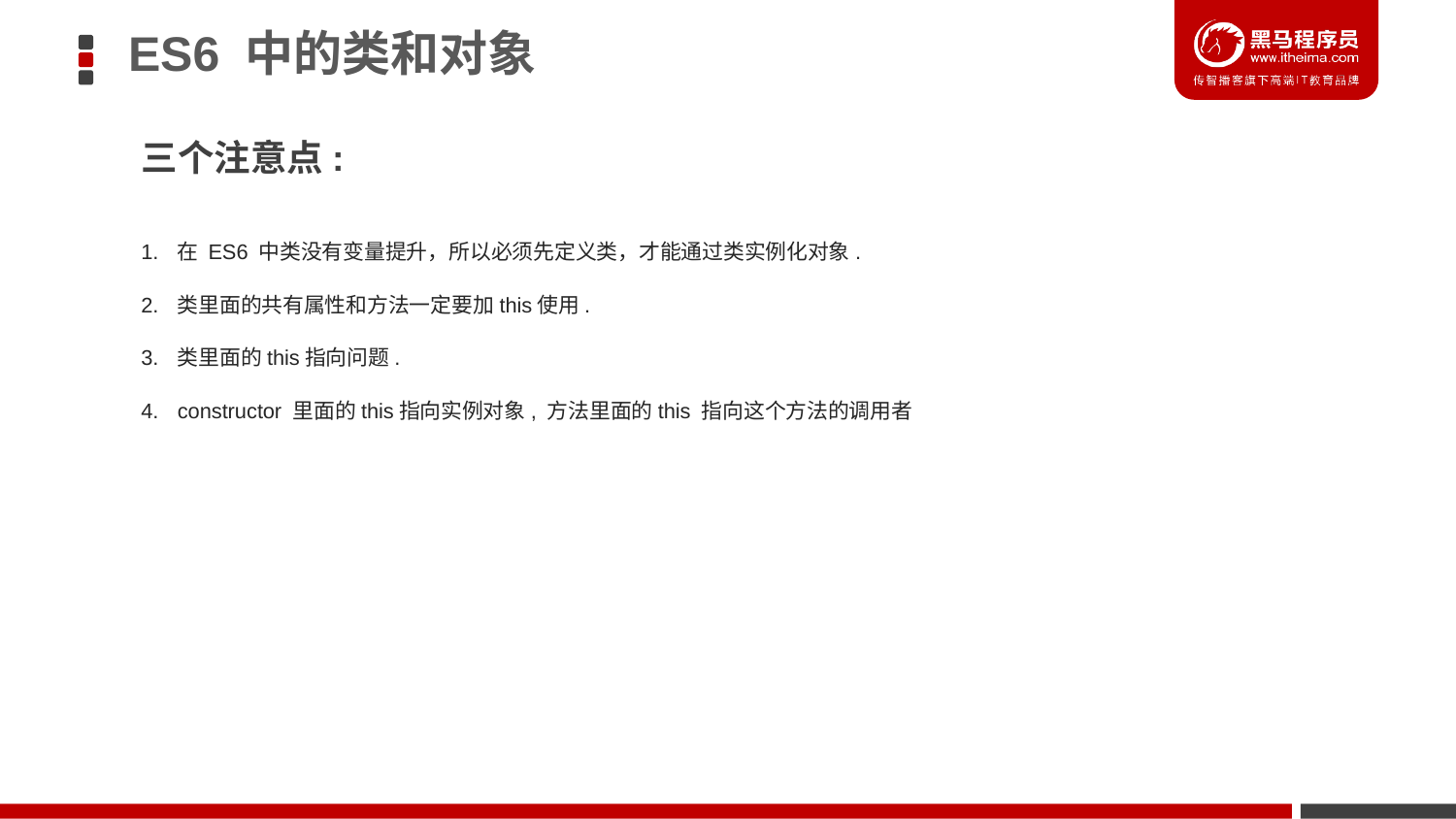

# ES6 中的类和对象
三个注意点:
在 ES6 中类没有变量提升，所以必须先定义类，才能通过类实例化对象.
类里面的共有属性和方法一定要加this使用.
类里面的this指向问题.
constructor 里面的this指向实例对象, 方法里面的this 指向这个方法的调用者